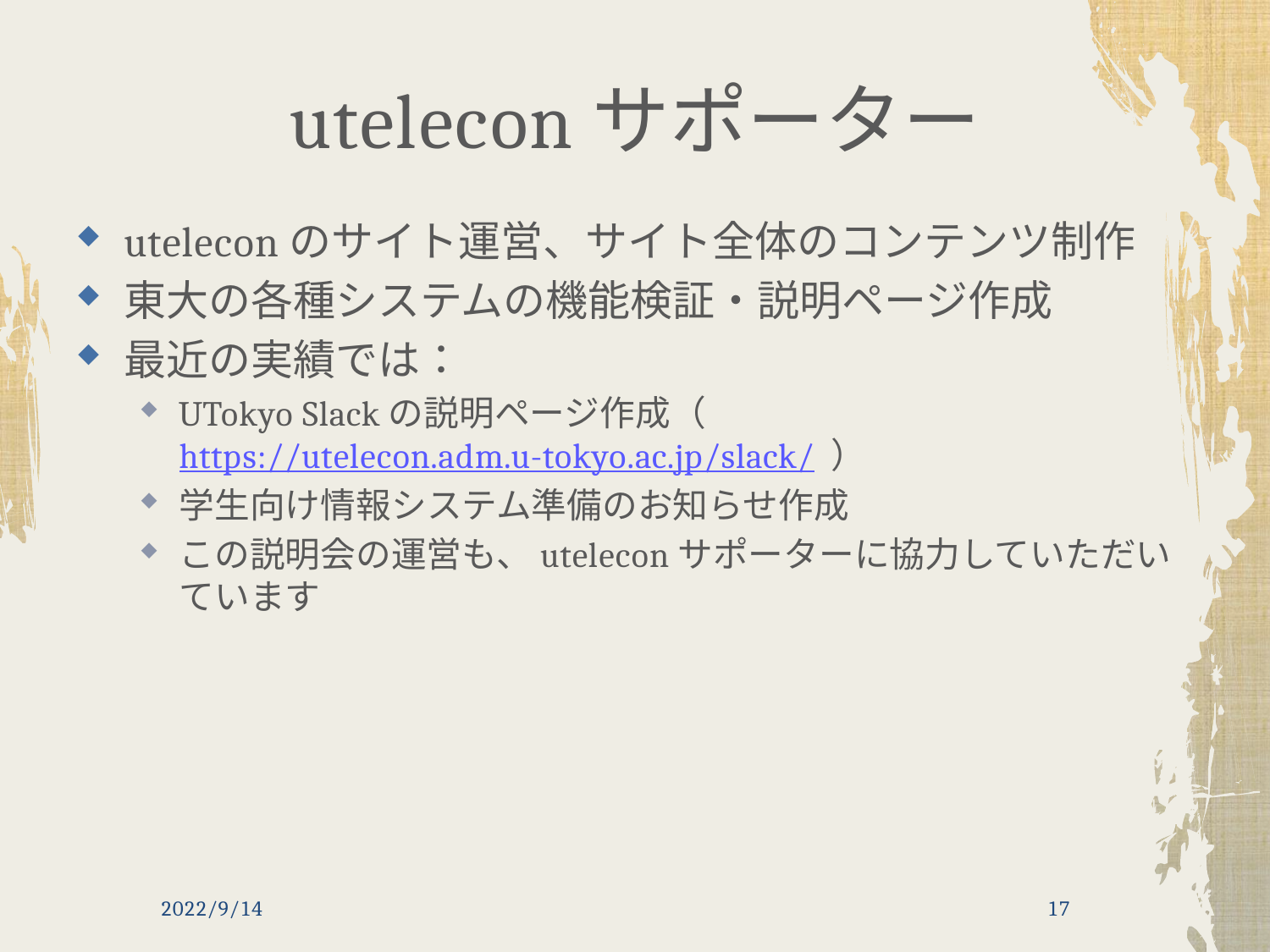

# uteleconサポーター
uteleconのサイト運営、サイト全体のコンテンツ制作
東大の各種システムの機能検証・説明ページ作成
最近の実績では：
UTokyo Slackの説明ページ作成（ https://utelecon.adm.u-tokyo.ac.jp/slack/ ）
学生向け情報システム準備のお知らせ作成
この説明会の運営も、uteleconサポーターに協力していただいています

2022/9/14
17